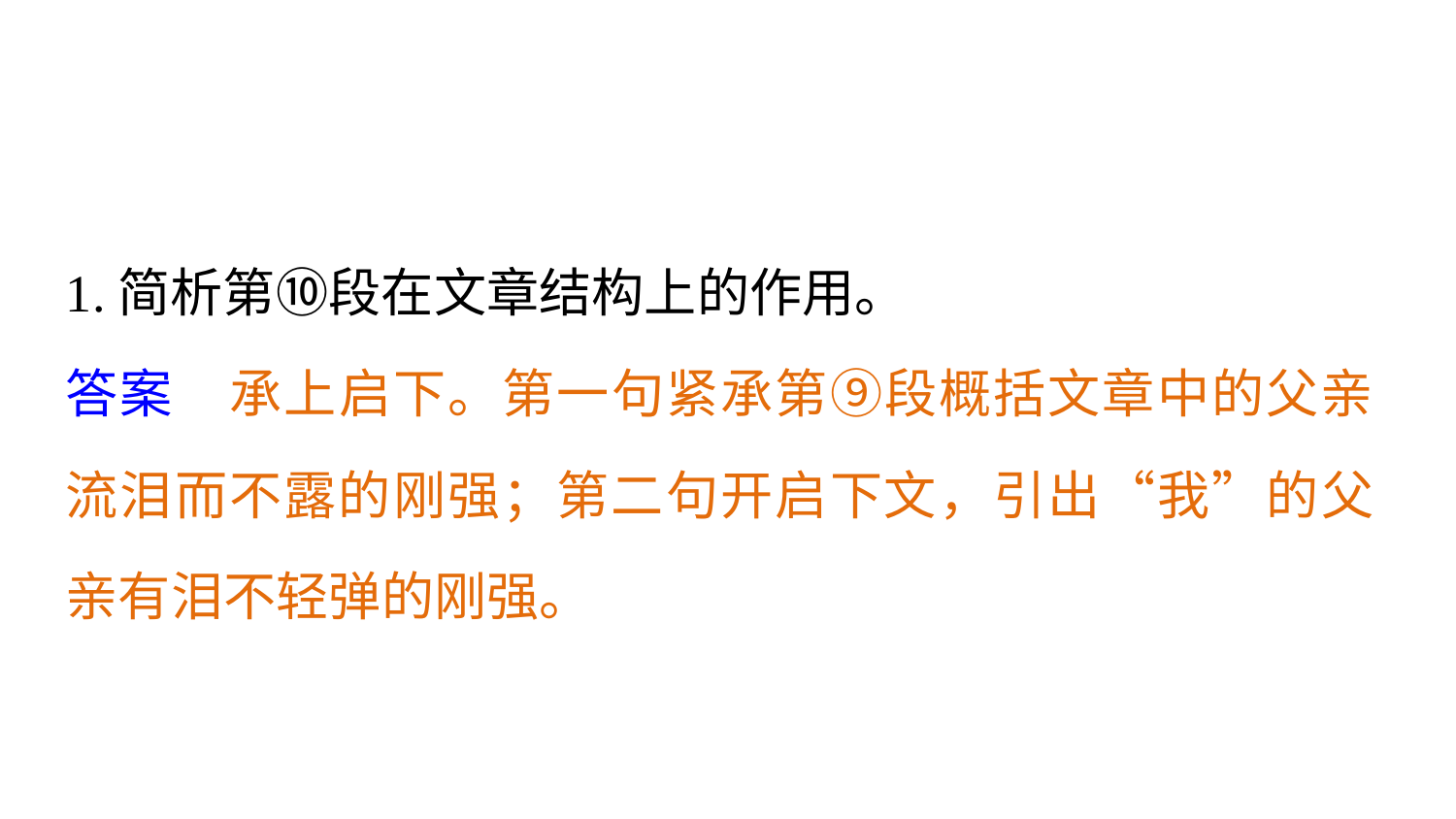

1.简析第⑩段在文章结构上的作用。
答案　承上启下。第一句紧承第⑨段概括文章中的父亲流泪而不露的刚强；第二句开启下文，引出“我”的父亲有泪不轻弹的刚强。